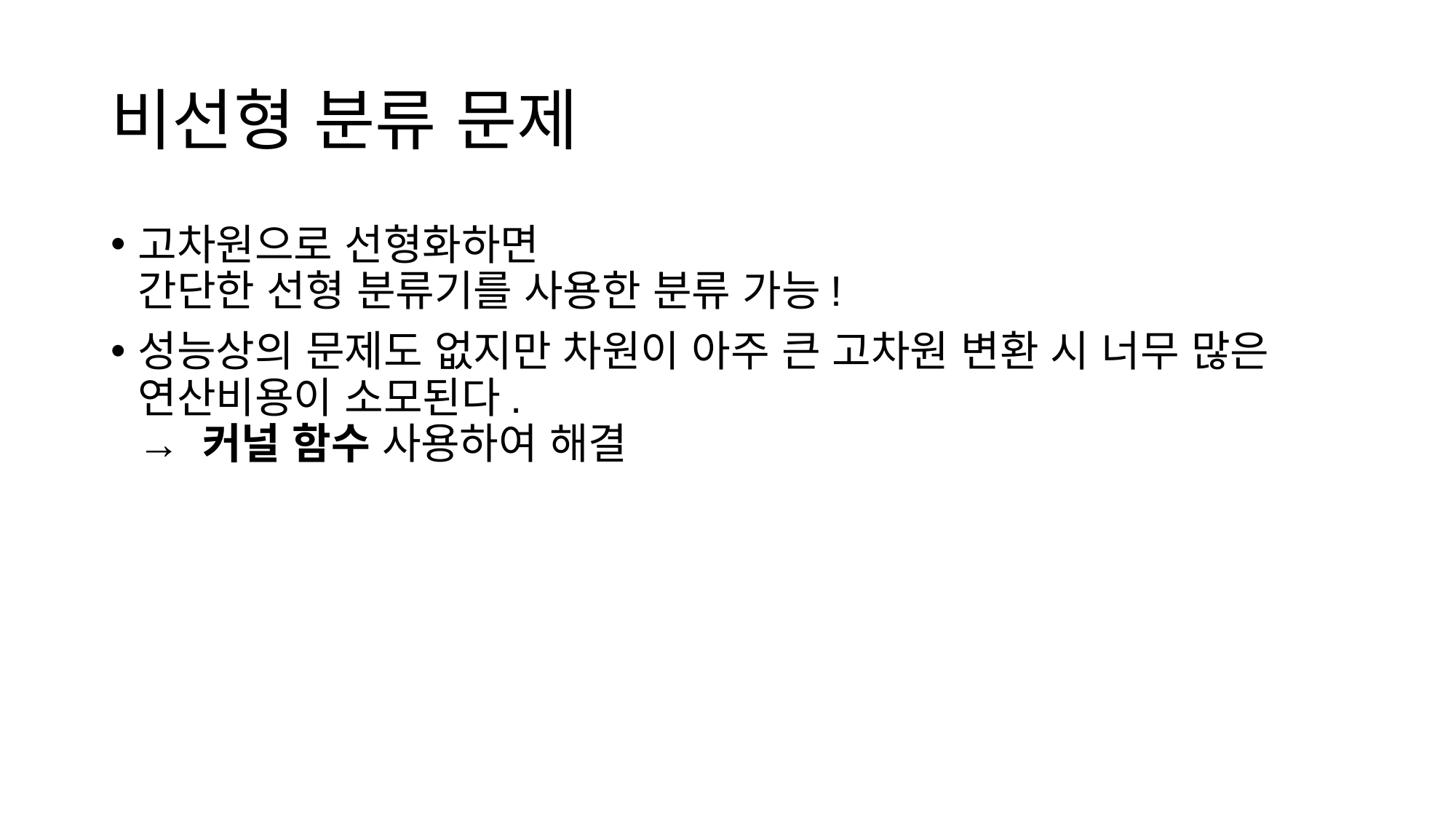

# 비선형 분류 문제
고차원으로 선형화하면
간단한 선형 분류기를 사용한 분류 가능!
성능상의 문제도 없지만 차원이 아주 큰 고차원 변환 시 너무 많은 연산비용이 소모된다.
→ 커널 함수 사용하여 해결